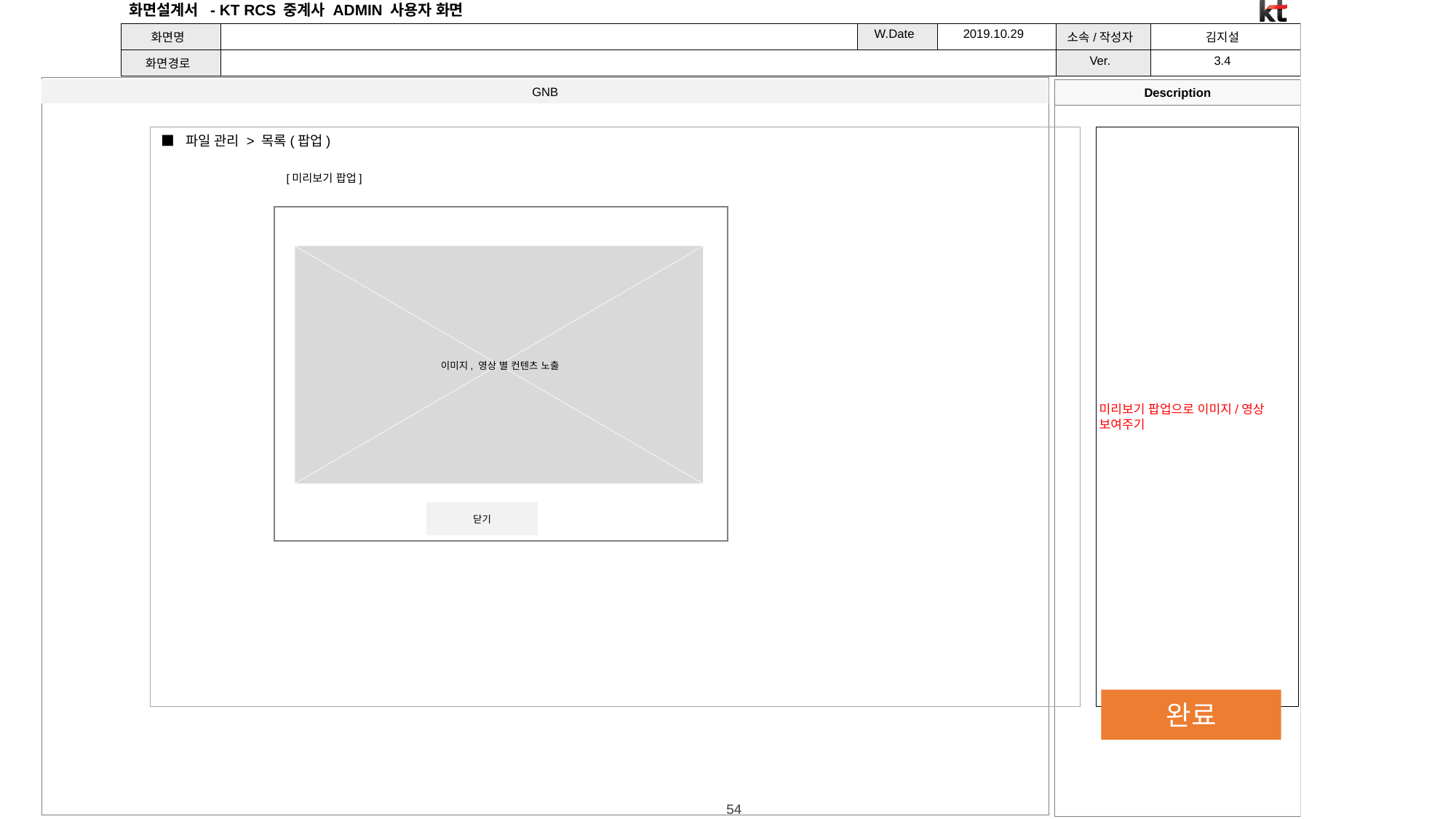

미리보기 팝업으로 이미지/영상 보여주기
■  파일 관리 > 목록(팝업)
[미리보기 팝업]

이미지, 영상 별 컨텐츠 노출
닫기
완료